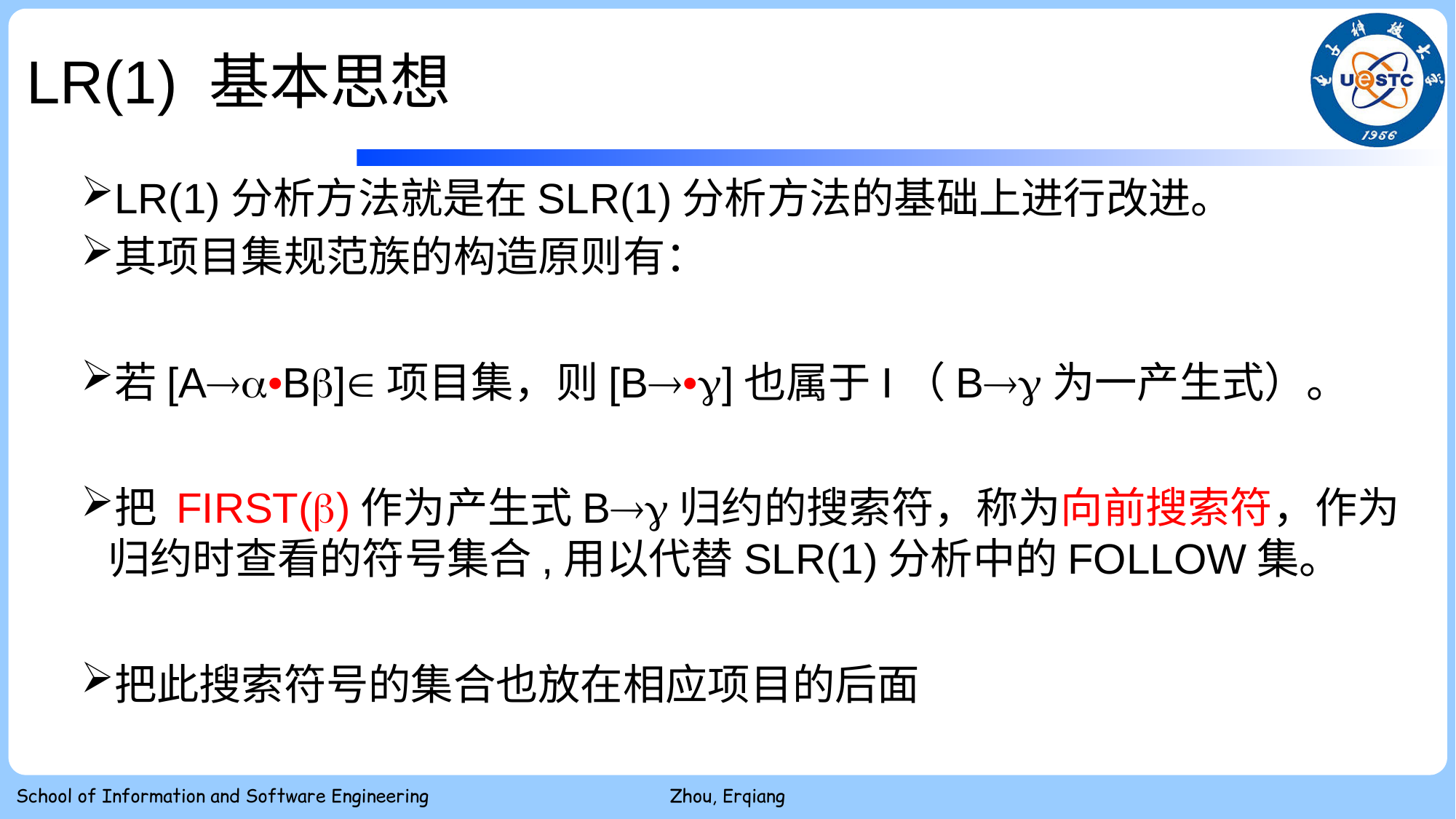

# LR(1) 基本思想
LR(1)分析方法就是在SLR(1)分析方法的基础上进行改进。
其项目集规范族的构造原则有：

若[A→α•Bβ]∈项目集，则[B→•γ]也属于I（B→γ为一产生式）。

把 FIRST(β)作为产生式B→γ归约的搜索符，称为向前搜索符，作为归约时查看的符号集合,用以代替SLR(1)分析中的FOLLOW集。

把此搜索符号的集合也放在相应项目的后面
School of Information and Software Engineering
Zhou, Erqiang
5